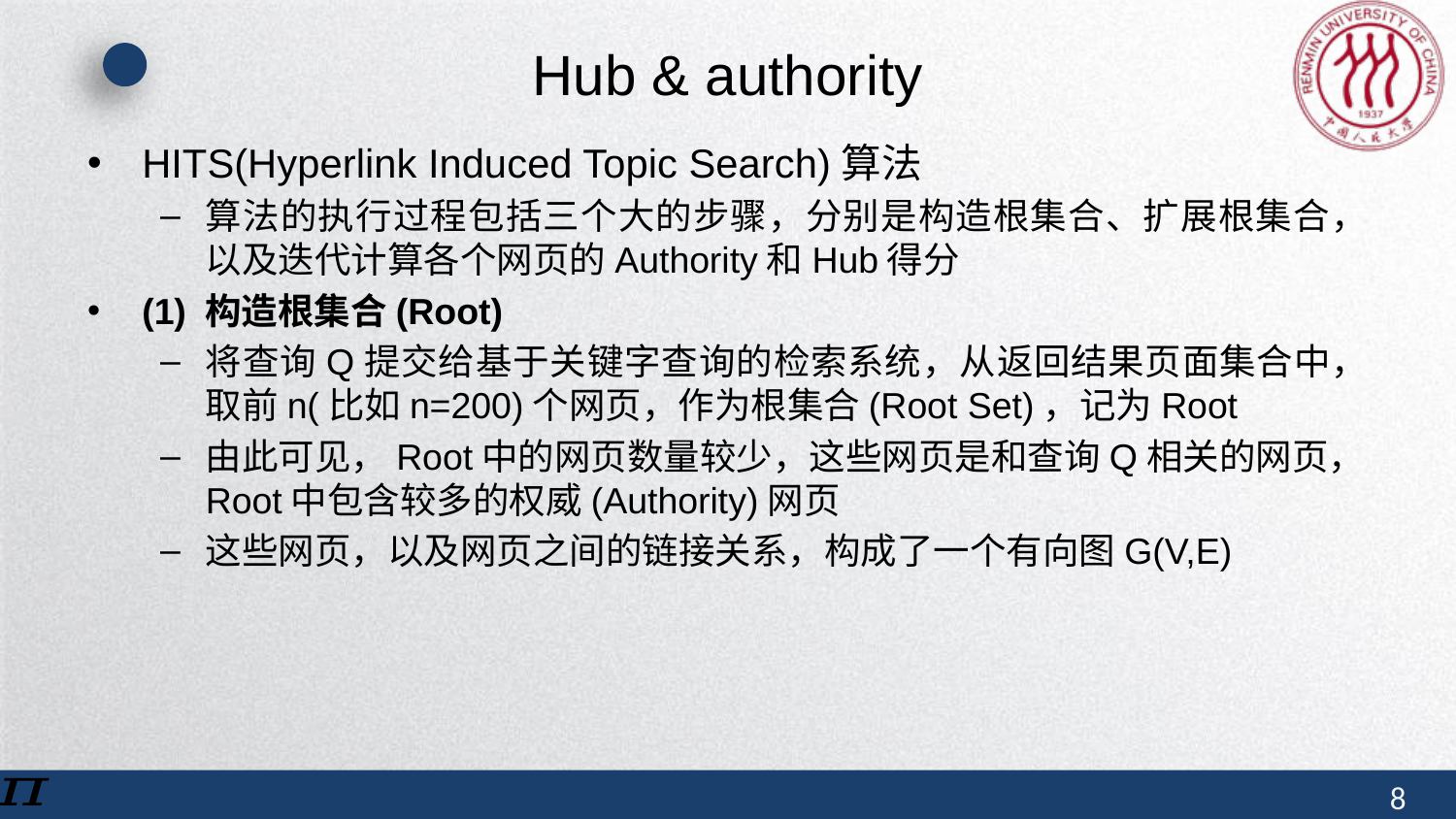

# Hub & authority
HITS(Hyperlink Induced Topic Search)算法
算法的执行过程包括三个大的步骤，分别是构造根集合、扩展根集合，以及迭代计算各个网页的Authority和Hub得分
(1) 构造根集合(Root)
将查询Q提交给基于关键字查询的检索系统，从返回结果页面集合中，取前n(比如n=200)个网页，作为根集合(Root Set)，记为Root
由此可见，Root中的网页数量较少，这些网页是和查询Q相关的网页，Root中包含较多的权威(Authority)网页
这些网页，以及网页之间的链接关系，构成了一个有向图G(V,E)